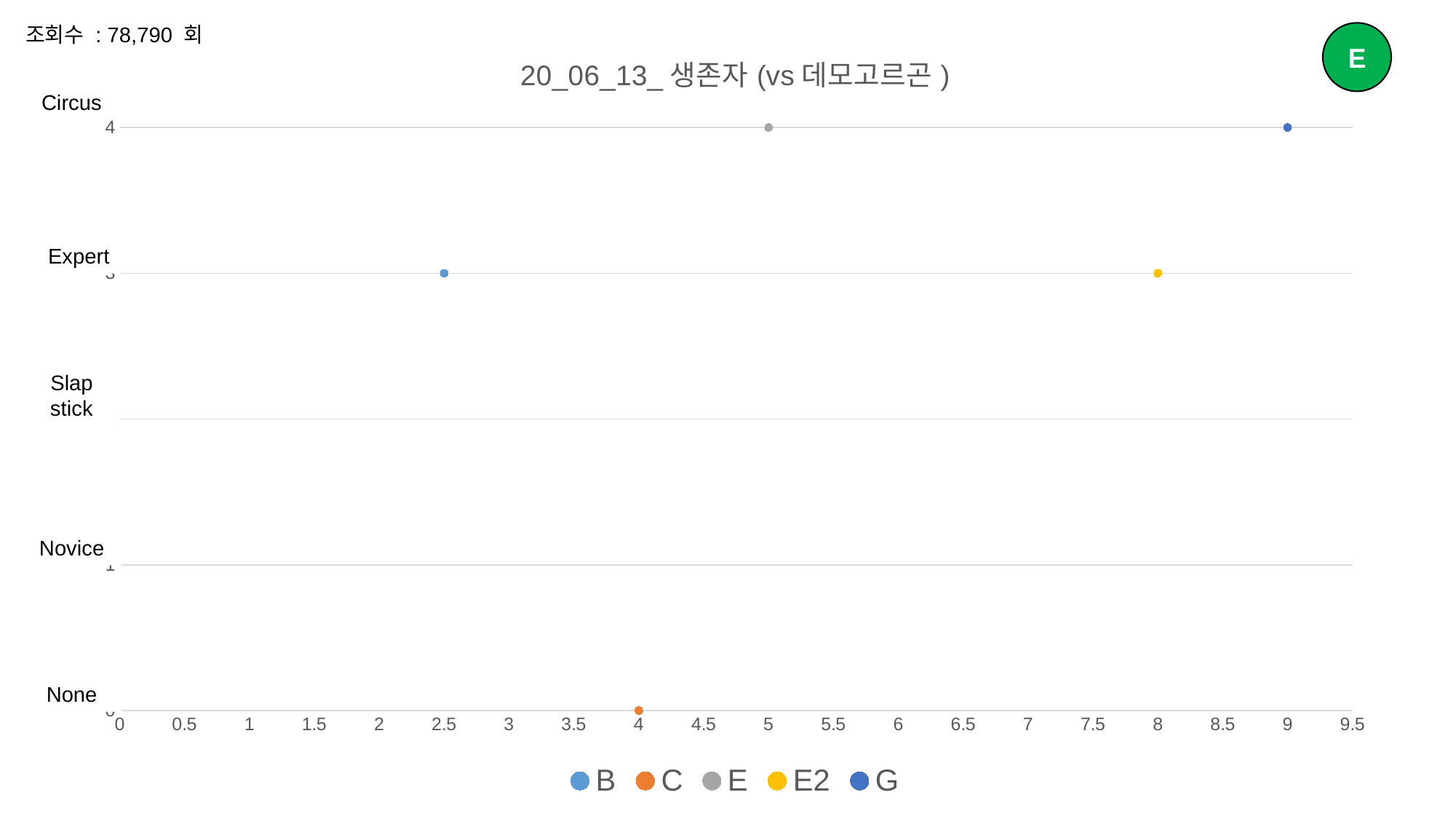

조회수 : 78,790 회
E

### Chart: 20_06_13_생존자(vs데모고르곤)

| Category | B | C | E | E2 | G |
|---|---|---|---|---|---|
Circus
Expert
Slap
stick
Novice
None